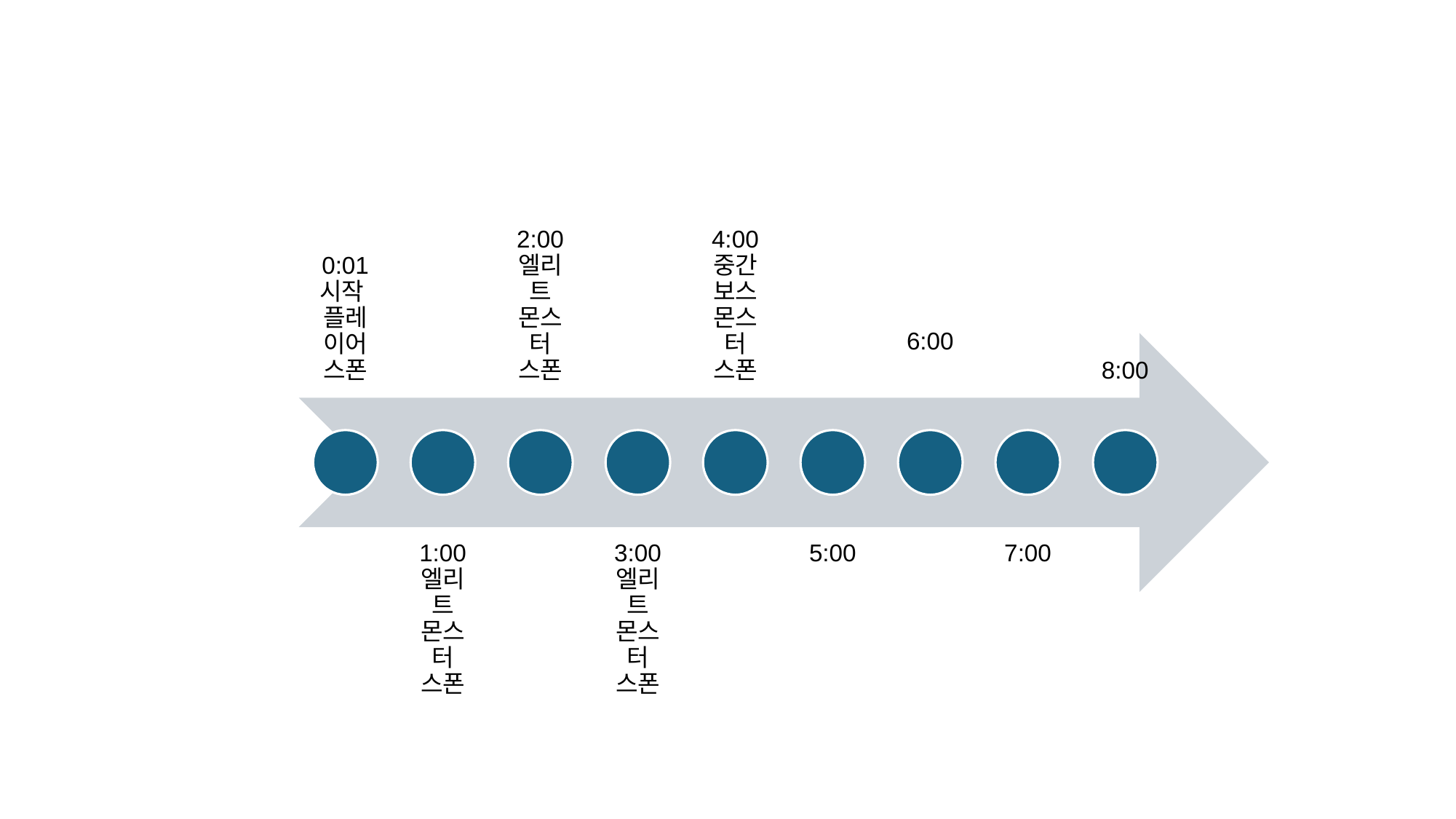

0:01 시작
플레이어 스폰
1:00
엘리트 몬스터 스폰
2:00
엘리트 몬스터 스폰
3:00
엘리트 몬스터 스폰
4:00
중간 보스 몬스터 스폰
5:00
6:00
7:00
8:00